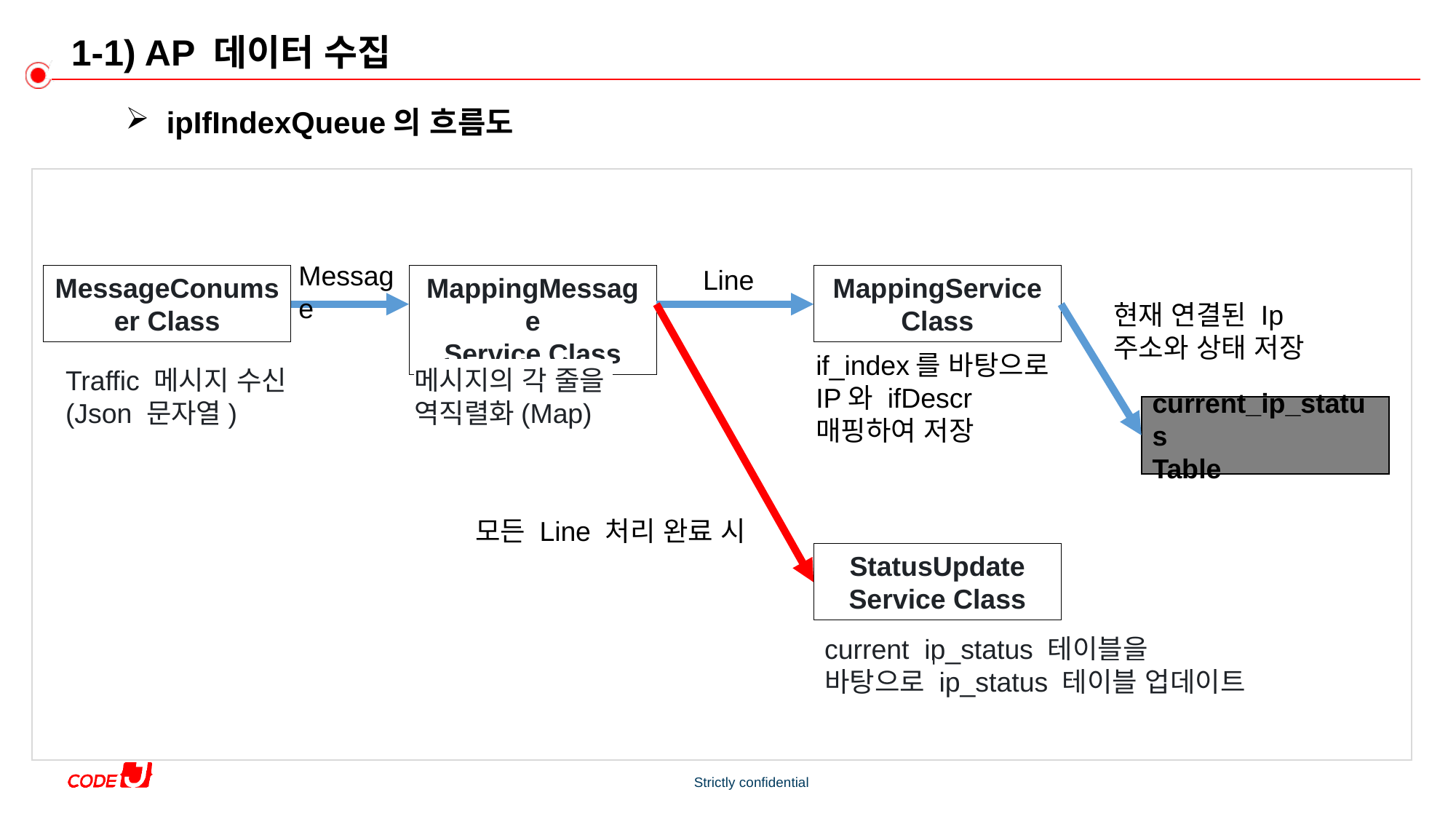

# 1-1) AP 데이터 수집
ipIfIndexQueue의 흐름도

Message
Line
MappingService Class
MappingMessage
Service Class
MessageConumser Class
현재 연결된 Ip 주소와 상태 저장
if_index를 바탕으로 IP와 ifDescr
매핑하여 저장
Traffic 메시지 수신
(Json 문자열)
메시지의 각 줄을
역직렬화(Map)
current_ip_status
Table
모든 Line 처리 완료 시
StatusUpdate
Service Class
current_ip_status 테이블을 바탕으로 ip_status 테이블 업데이트